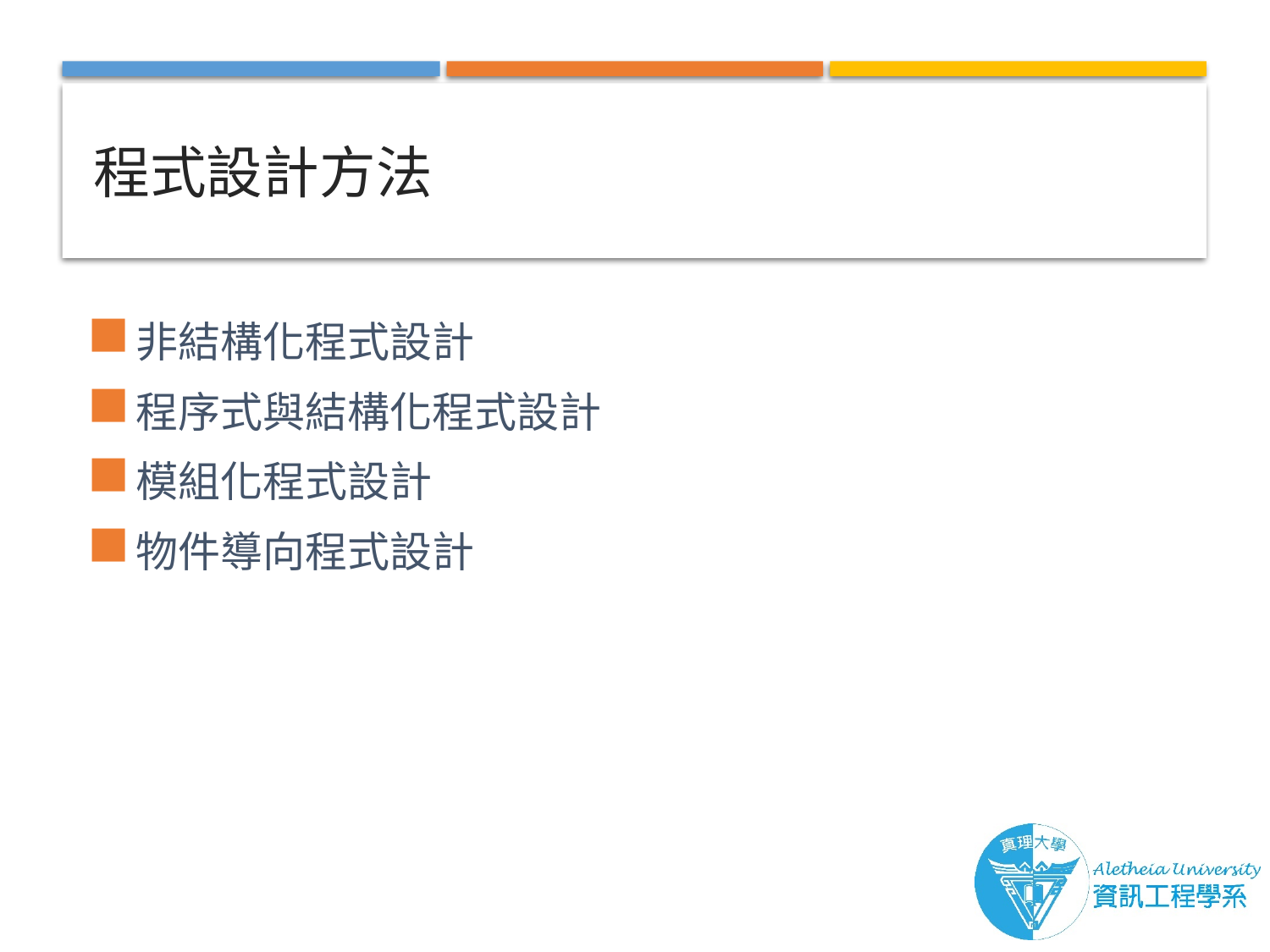

# 程式設計方法
非結構化程式設計
程序式與結構化程式設計
模組化程式設計
物件導向程式設計